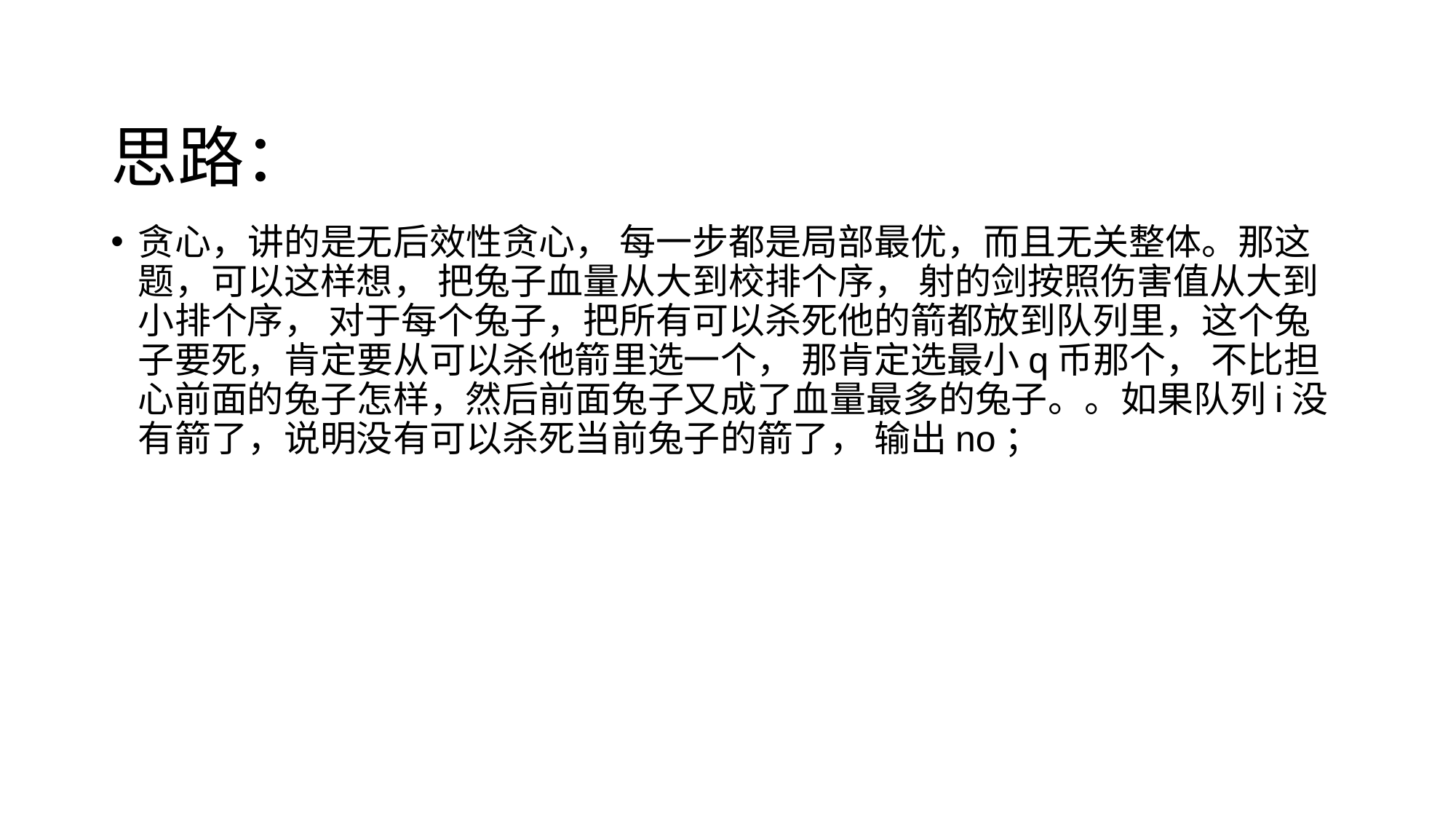

# 思路：
贪心，讲的是无后效性贪心， 每一步都是局部最优，而且无关整体。那这题，可以这样想， 把兔子血量从大到校排个序， 射的剑按照伤害值从大到小排个序， 对于每个兔子，把所有可以杀死他的箭都放到队列里，这个兔子要死，肯定要从可以杀他箭里选一个， 那肯定选最小q币那个， 不比担心前面的兔子怎样，然后前面兔子又成了血量最多的兔子。。如果队列i没有箭了，说明没有可以杀死当前兔子的箭了， 输出no；